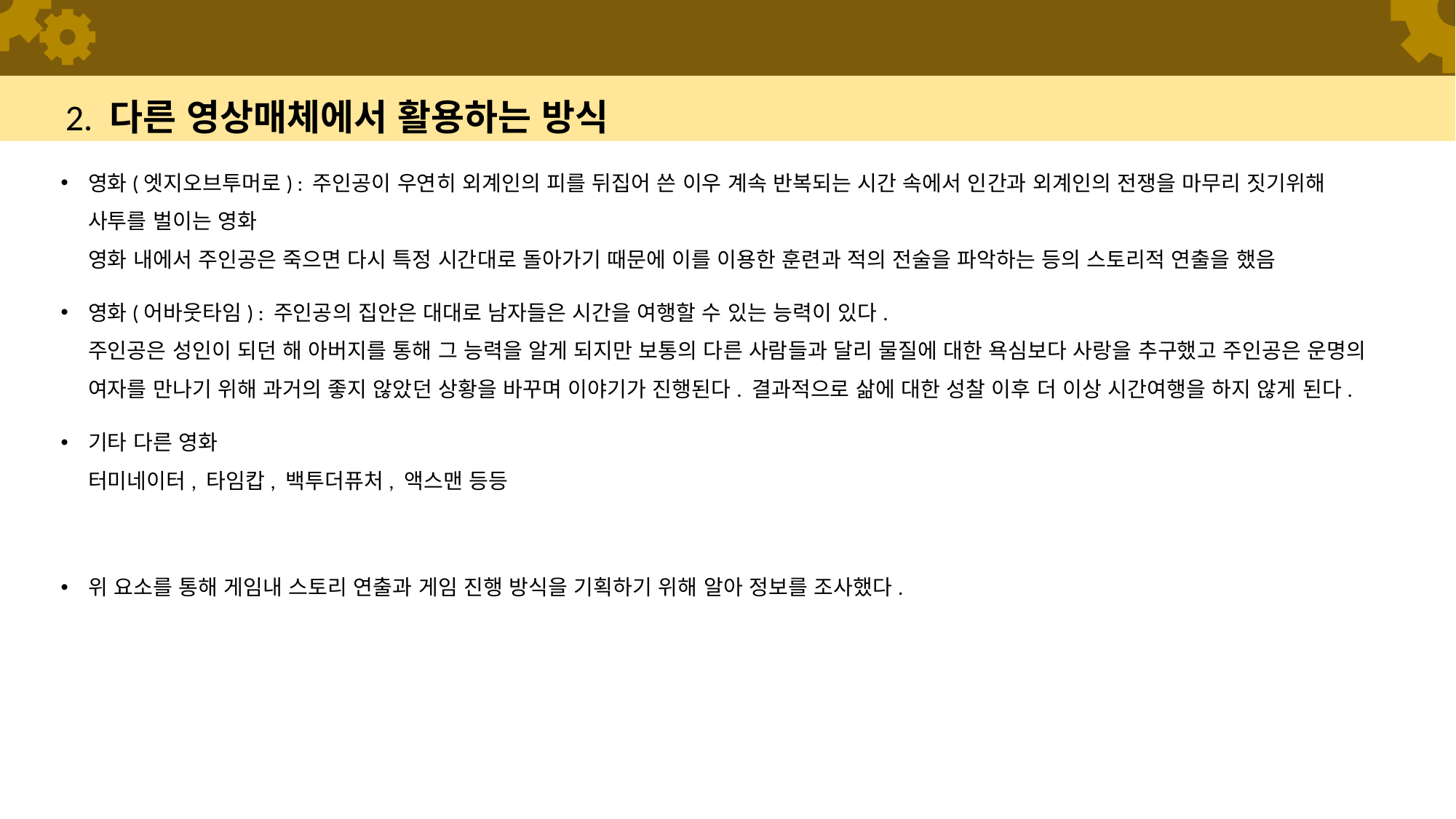

# 2. 다른 영상매체에서 활용하는 방식
영화(엣지오브투머로) : 주인공이 우연히 외계인의 피를 뒤집어 쓴 이우 계속 반복되는 시간 속에서 인간과 외계인의 전쟁을 마무리 짓기위해 사투를 벌이는 영화
영화 내에서 주인공은 죽으면 다시 특정 시간대로 돌아가기 때문에 이를 이용한 훈련과 적의 전술을 파악하는 등의 스토리적 연출을 했음
영화(어바웃타임) : 주인공의 집안은 대대로 남자들은 시간을 여행할 수 있는 능력이 있다.
주인공은 성인이 되던 해 아버지를 통해 그 능력을 알게 되지만 보통의 다른 사람들과 달리 물질에 대한 욕심보다 사랑을 추구했고 주인공은 운명의 여자를 만나기 위해 과거의 좋지 않았던 상황을 바꾸며 이야기가 진행된다. 결과적으로 삶에 대한 성찰 이후 더 이상 시간여행을 하지 않게 된다.
기타 다른 영화
터미네이터, 타임캅, 백투더퓨처, 액스맨 등등

위 요소를 통해 게임내 스토리 연출과 게임 진행 방식을 기획하기 위해 알아 정보를 조사했다.